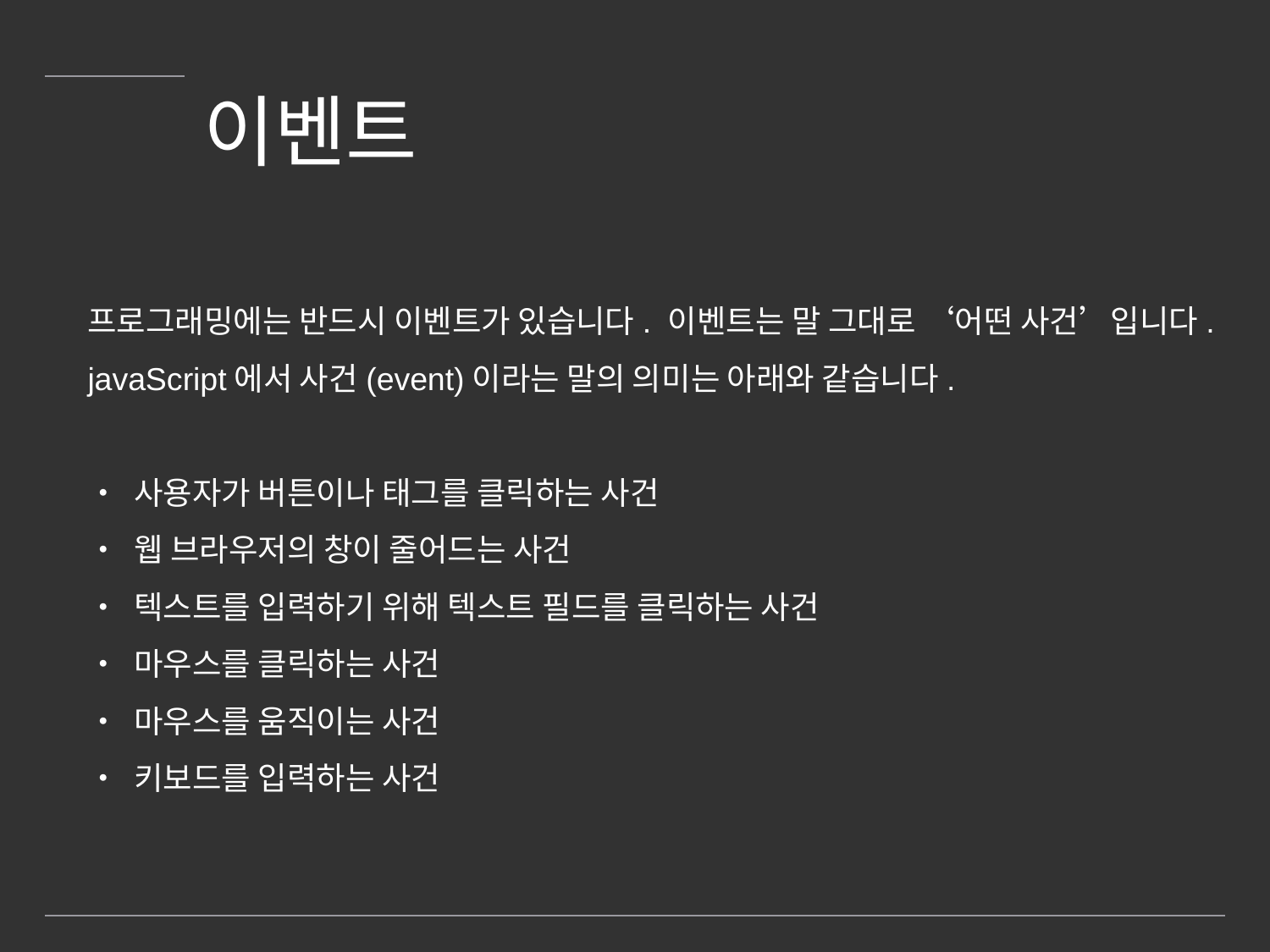

# 이벤트
프로그래밍에는 반드시 이벤트가 있습니다. 이벤트는 말 그대로 ‘어떤 사건’입니다. javaScript에서 사건(event)이라는 말의 의미는 아래와 같습니다.

• 사용자가 버튼이나 태그를 클릭하는 사건
• 웹 브라우저의 창이 줄어드는 사건
• 텍스트를 입력하기 위해 텍스트 필드를 클릭하는 사건
• 마우스를 클릭하는 사건
• 마우스를 움직이는 사건
• 키보드를 입력하는 사건